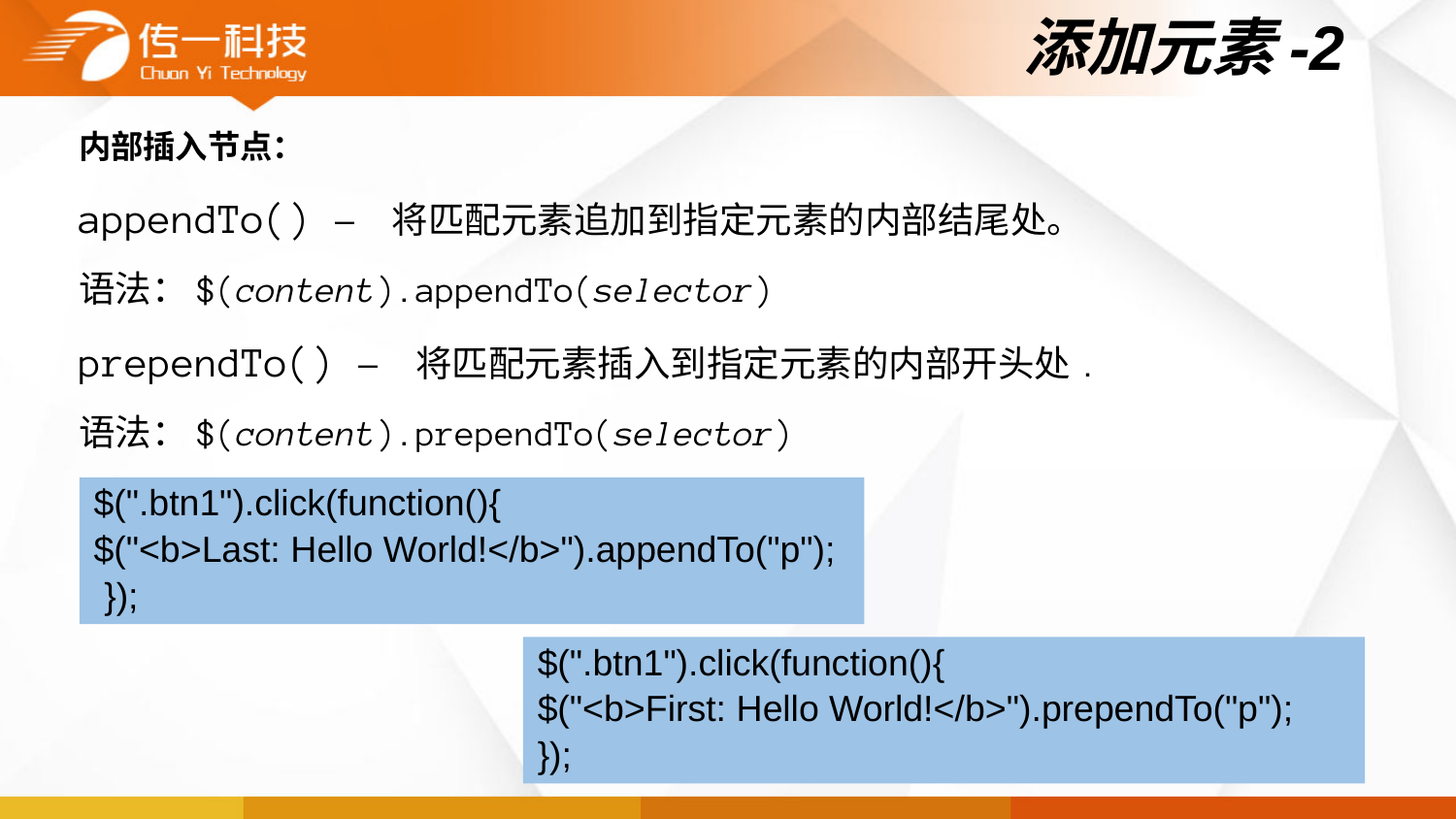

# 添加元素-2
内部插入节点：
appendTo() – 将匹配元素追加到指定元素的内部结尾处。
语法：$(content).appendTo(selector)
prependTo() – 将匹配元素插入到指定元素的内部开头处.
语法：$(content).prependTo(selector)
$(".btn1").click(function(){
$("<b>Last: Hello World!</b>").appendTo("p");
 });
$(".btn1").click(function(){
$("<b>First: Hello World!</b>").prependTo("p");
});